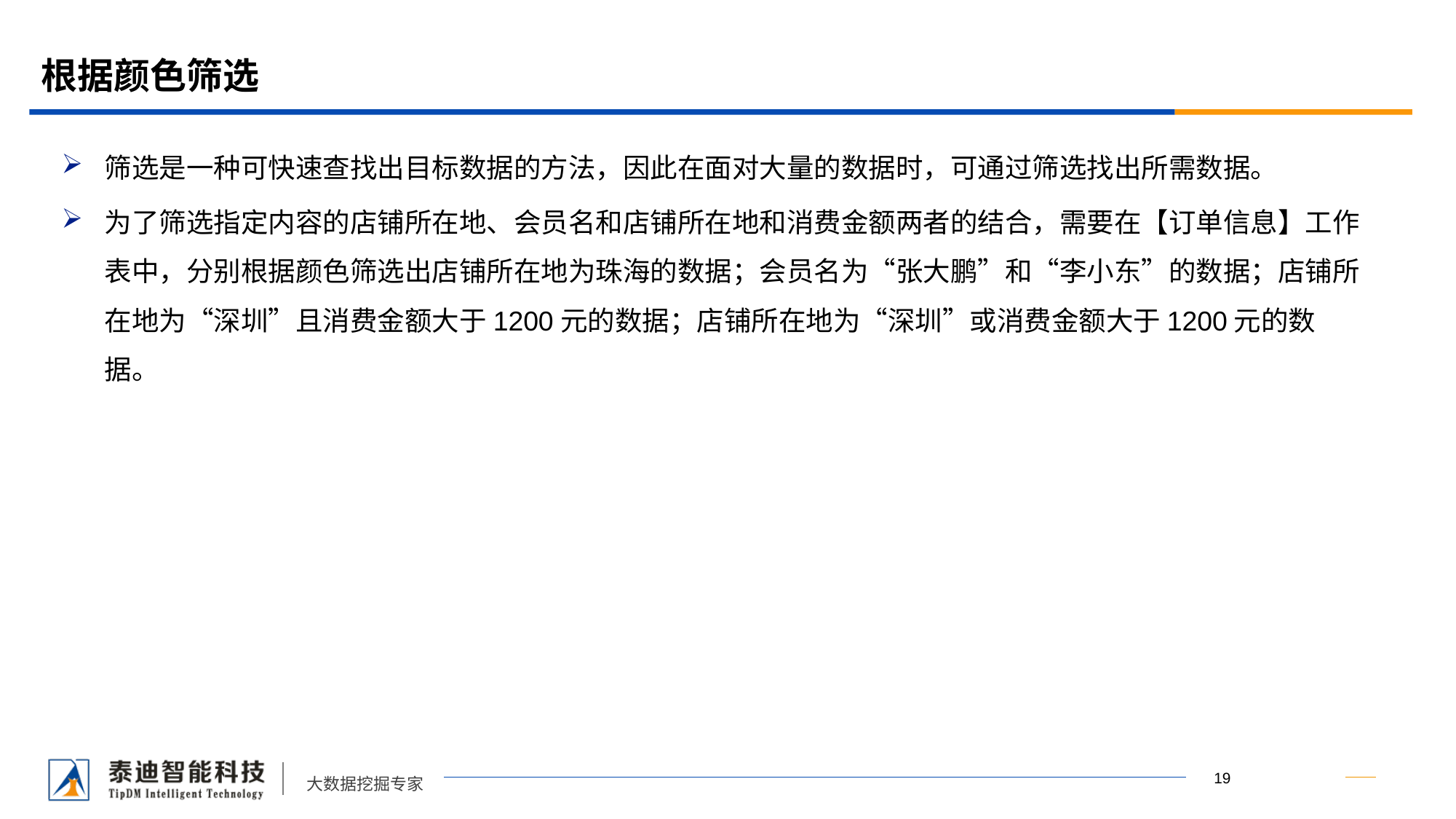

# 根据颜色筛选
筛选是一种可快速查找出目标数据的方法，因此在面对大量的数据时，可通过筛选找出所需数据。
为了筛选指定内容的店铺所在地、会员名和店铺所在地和消费金额两者的结合，需要在【订单信息】工作表中，分别根据颜色筛选出店铺所在地为珠海的数据；会员名为“张大鹏”和“李小东”的数据；店铺所在地为“深圳”且消费金额大于1200元的数据；店铺所在地为“深圳”或消费金额大于1200元的数据。